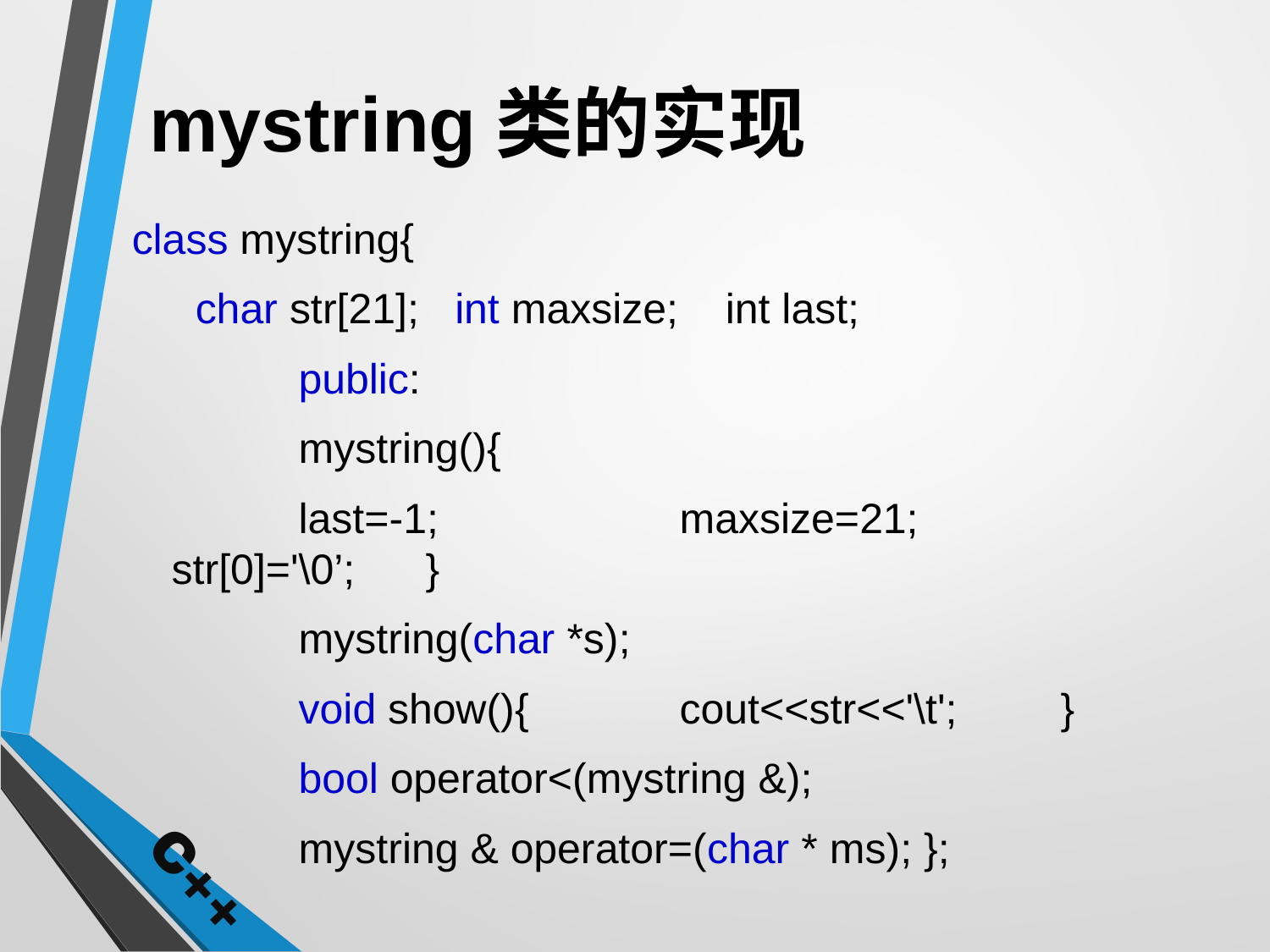

# mystring类的实现
class mystring{
char str[21];   int maxsize;    int last;
		public:
		mystring(){
		last=-1;		maxsize=21;		str[0]='\0’;	}
		mystring(char *s);
		void show(){		cout<<str<<'\t';	}
		bool operator<(mystring &);
		mystring & operator=(char * ms); };